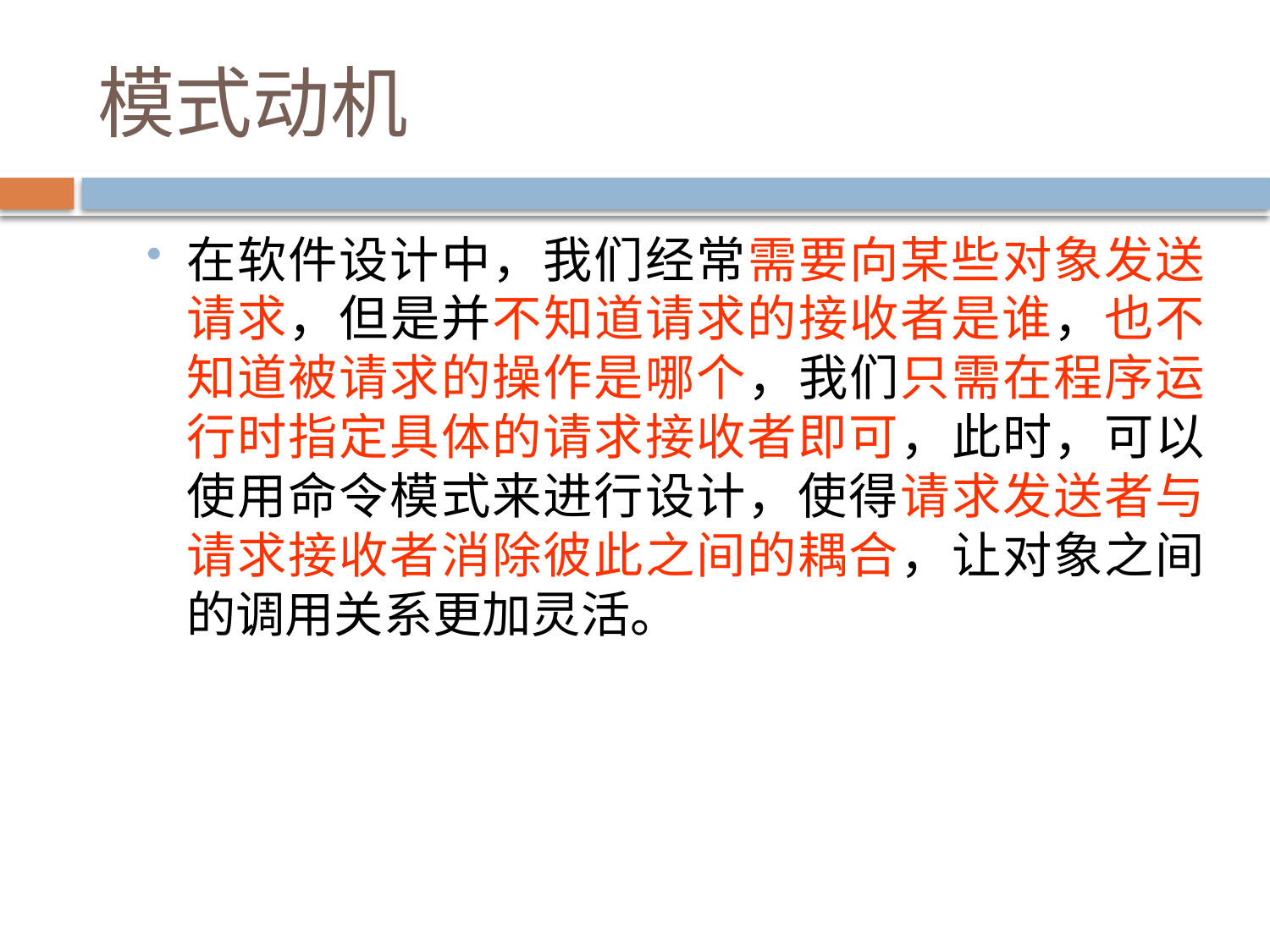

# 模式动机
在软件设计中，我们经常需要向某些对象发送请求，但是并不知道请求的接收者是谁，也不知道被请求的操作是哪个，我们只需在程序运行时指定具体的请求接收者即可，此时，可以使用命令模式来进行设计，使得请求发送者与请求接收者消除彼此之间的耦合，让对象之间的调用关系更加灵活。